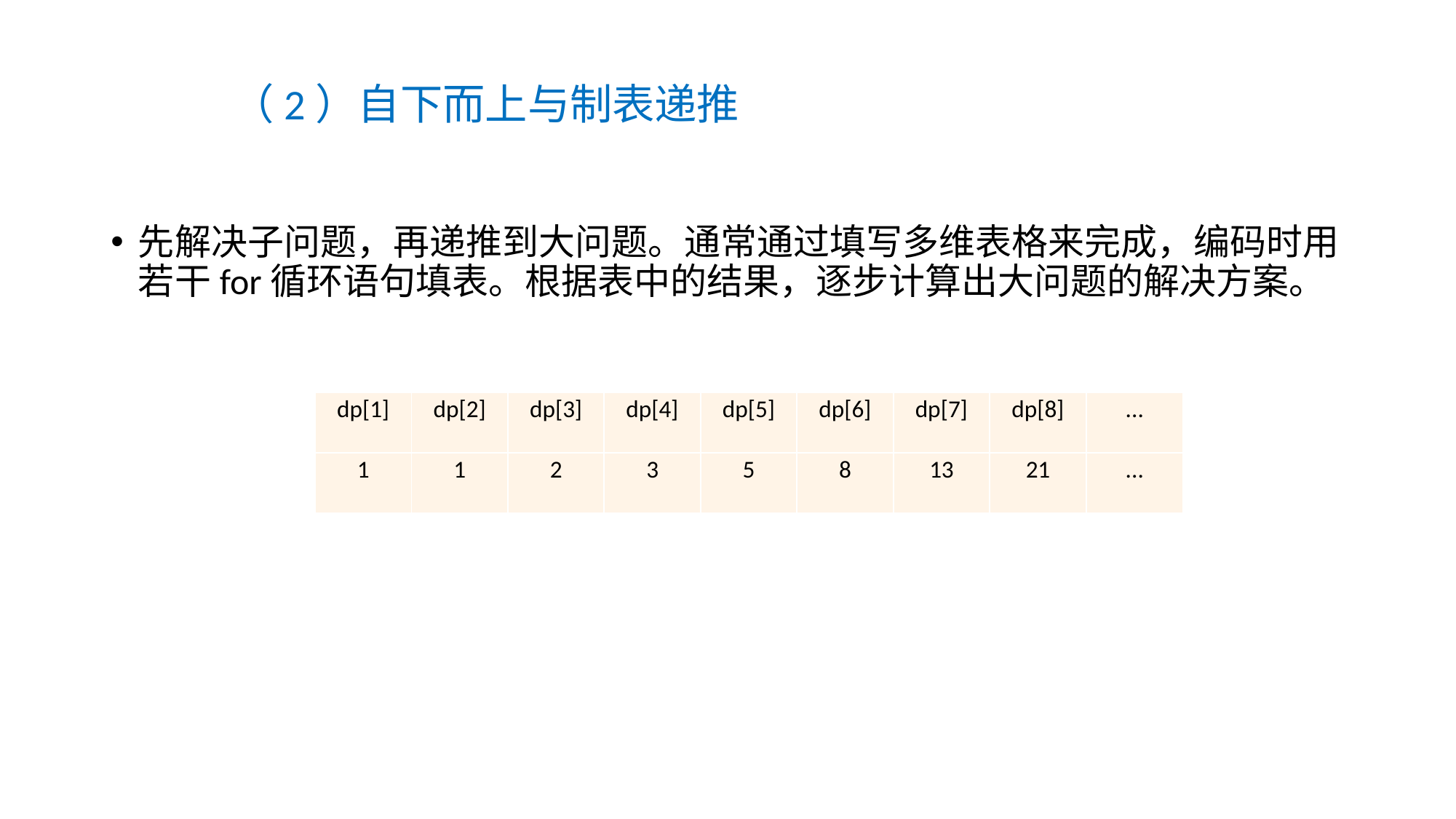

# （2）自下而上与制表递推
先解决子问题，再递推到大问题。通常通过填写多维表格来完成，编码时用若干for循环语句填表。根据表中的结果，逐步计算出大问题的解决方案。

| dp[1] | dp[2] | dp[3] | dp[4] | dp[5] | dp[6] | dp[7] | dp[8] | ... |
| --- | --- | --- | --- | --- | --- | --- | --- | --- |
| 1 | 1 | 2 | 3 | 5 | 8 | 13 | 21 | ... |